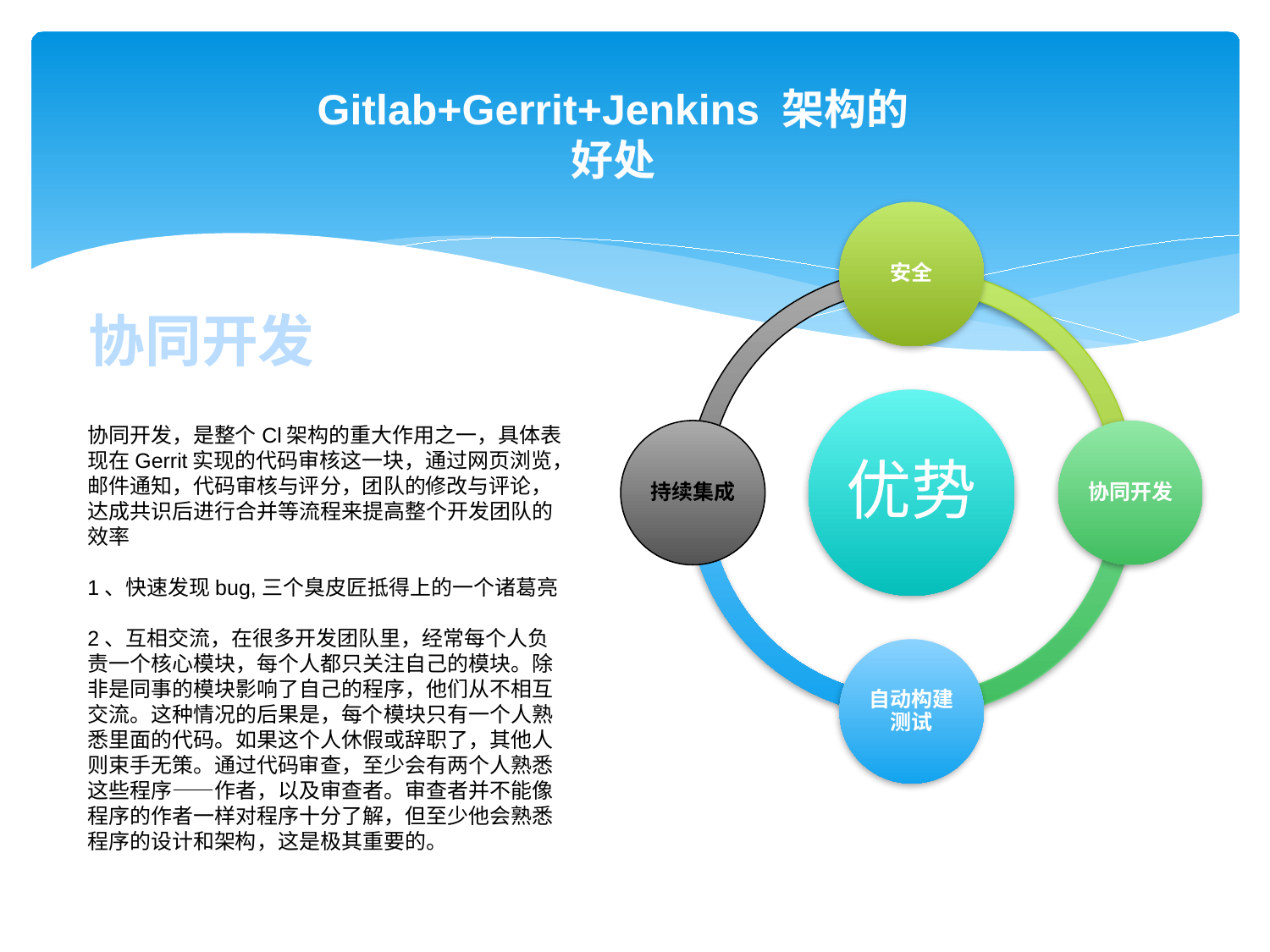

Gitlab+Gerrit+Jenkins 架构的好处
优势
安全
协同开发
自动构建测试
持续集成
协同开发
协同开发，是整个Cl架构的重大作用之一，具体表现在Gerrit实现的代码审核这一块，通过网页浏览，邮件通知，代码审核与评分，团队的修改与评论，达成共识后进行合并等流程来提高整个开发团队的效率

1、快速发现bug,三个臭皮匠抵得上的一个诸葛亮

2、互相交流，在很多开发团队里，经常每个人负责一个核心模块，每个人都只关注自己的模块。除非是同事的模块影响了自己的程序，他们从不相互交流。这种情况的后果是，每个模块只有一个人熟悉里面的代码。如果这个人休假或辞职了，其他人则束手无策。通过代码审查，至少会有两个人熟悉这些程序——作者，以及审查者。审查者并不能像程序的作者一样对程序十分了解，但至少他会熟悉程序的设计和架构，这是极其重要的。